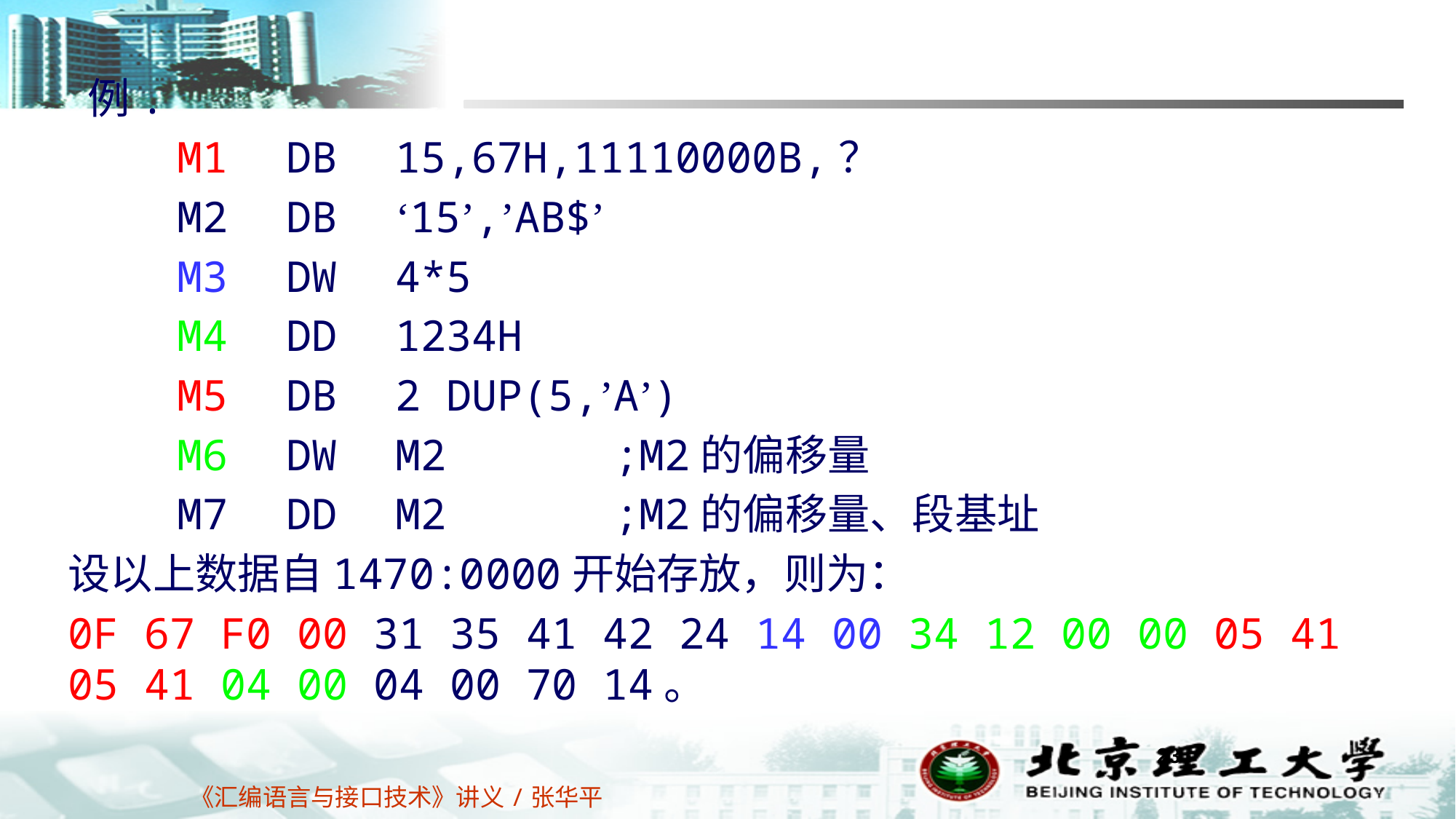

例.
	M1 	DB 	15,67H,11110000B,？
	M2 	DB 	‘15’,’AB$’
	M3 	DW 	4*5
	M4 	DD 	1234H
	M5 	DB 	2 DUP(5,’A’)
	M6 	DW 	M2		;M2的偏移量
	M7 	DD 	M2		;M2的偏移量、段基址
设以上数据自1470:0000开始存放，则为：
0F 67 F0 00 31 35 41 42 24 14 00 34 12 00 00 05 41 05 41 04 00 04 00 70 14。
23